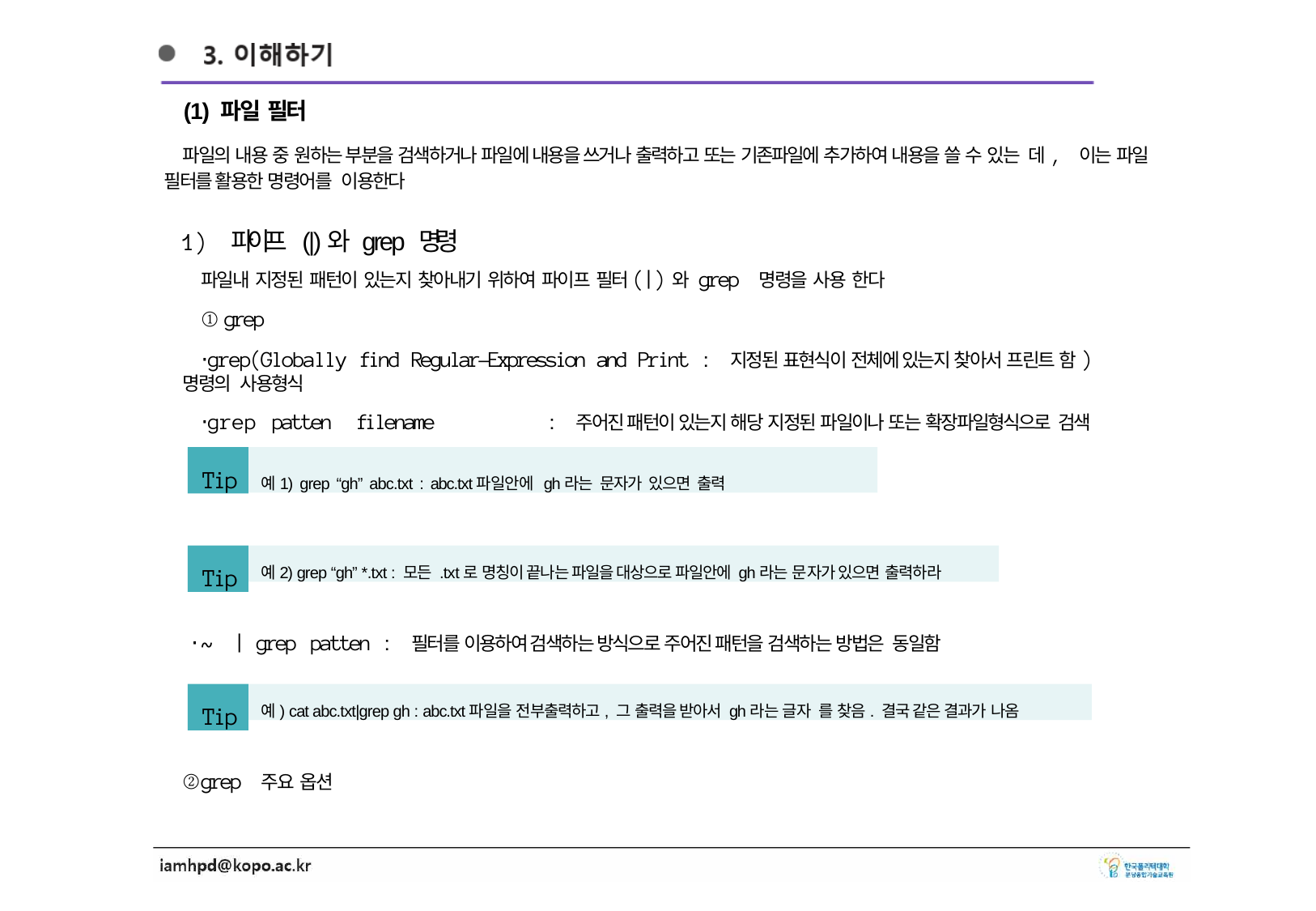

(1) 파일 필터
파일의 내용 중 원하는 부분을 검색하거나 파일에 내용을 쓰거나 출력하고 또는 기존파일에 추가하여 내용을 쓸 수 있는  데, 이는 파일 필터를 활용한 명령어를 이용한다

1) 파이프 (|)와 grep 명령
파일내 지정된 패턴이 있는지 찾아내기 위하여 파이프 필터(|)와 grep 명령을 사용 한다
① grep
∙grep(Globally find Regular-Expression and Print : 지정된 표현식이 전체에 있는지 찾아서 프린트 함) 명령의 사용형식
∙grep patten  filename	: 주어진 패턴이 있는지 해당 지정된 파일이나 또는 확장파일형식으로 검색

예1) grep “gh” abc.txt : abc.txt파일안에 gh라는 문자가 있으면 출력
Tip
Tip

예2) grep “gh” *.txt : 모든 .txt로 명칭이 끝나는 파일을 대상으로 파일안에 gh라는 문자가 있으면 출력하라
∙~ | grep patten : 필터를 이용하여 검색하는 방식으로 주어진 패턴을 검색하는 방법은 동일함
Tip

예) cat abc.txt|grep gh : abc.txt파일을 전부출력하고, 그 출력을 받아서 gh라는 글자  를 찾음. 결국 같은 결과가 나옴
② grep 주요 옵션